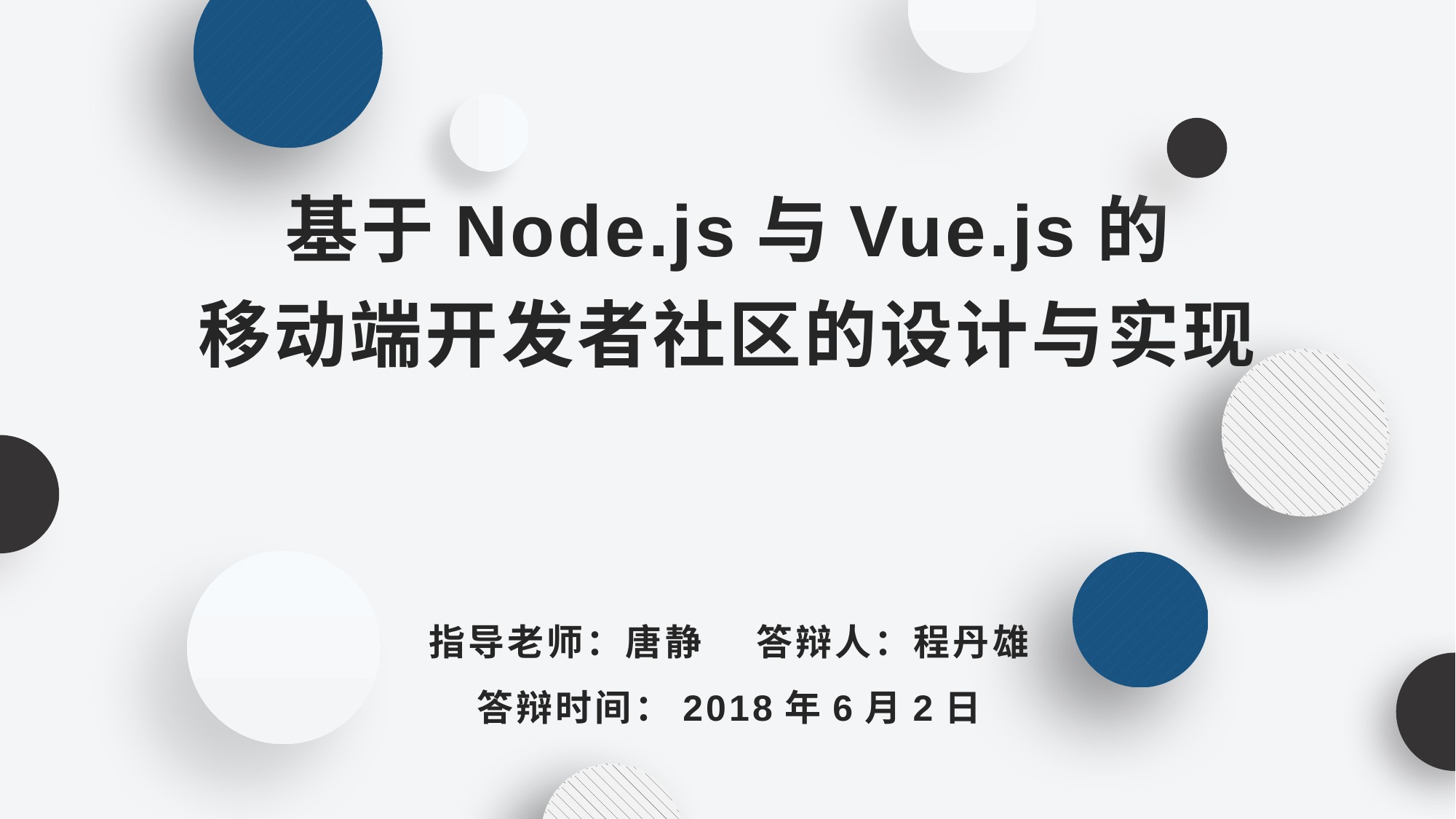

基于Node.js与Vue.js的
移动端开发者社区的设计与实现

指导老师：唐静	答辩人：程丹雄
答辩时间：2018年6月2日